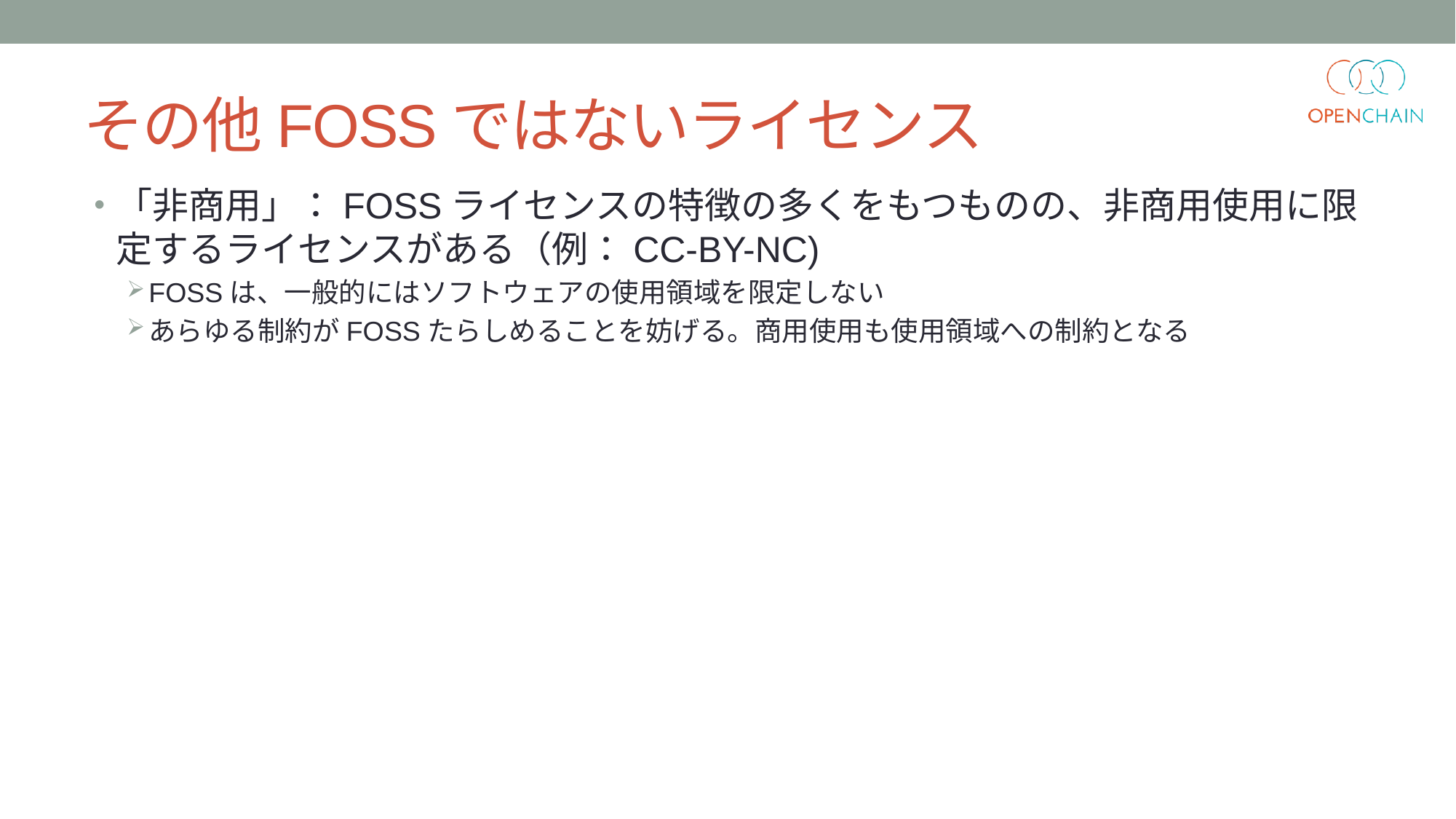

# その他FOSSではないライセンス
「非商用」：FOSSライセンスの特徴の多くをもつものの、非商用使用に限定するライセンスがある（例：CC-BY-NC)
FOSSは、一般的にはソフトウェアの使用領域を限定しない
あらゆる制約がFOSSたらしめることを妨げる。商用使用も使用領域への制約となる